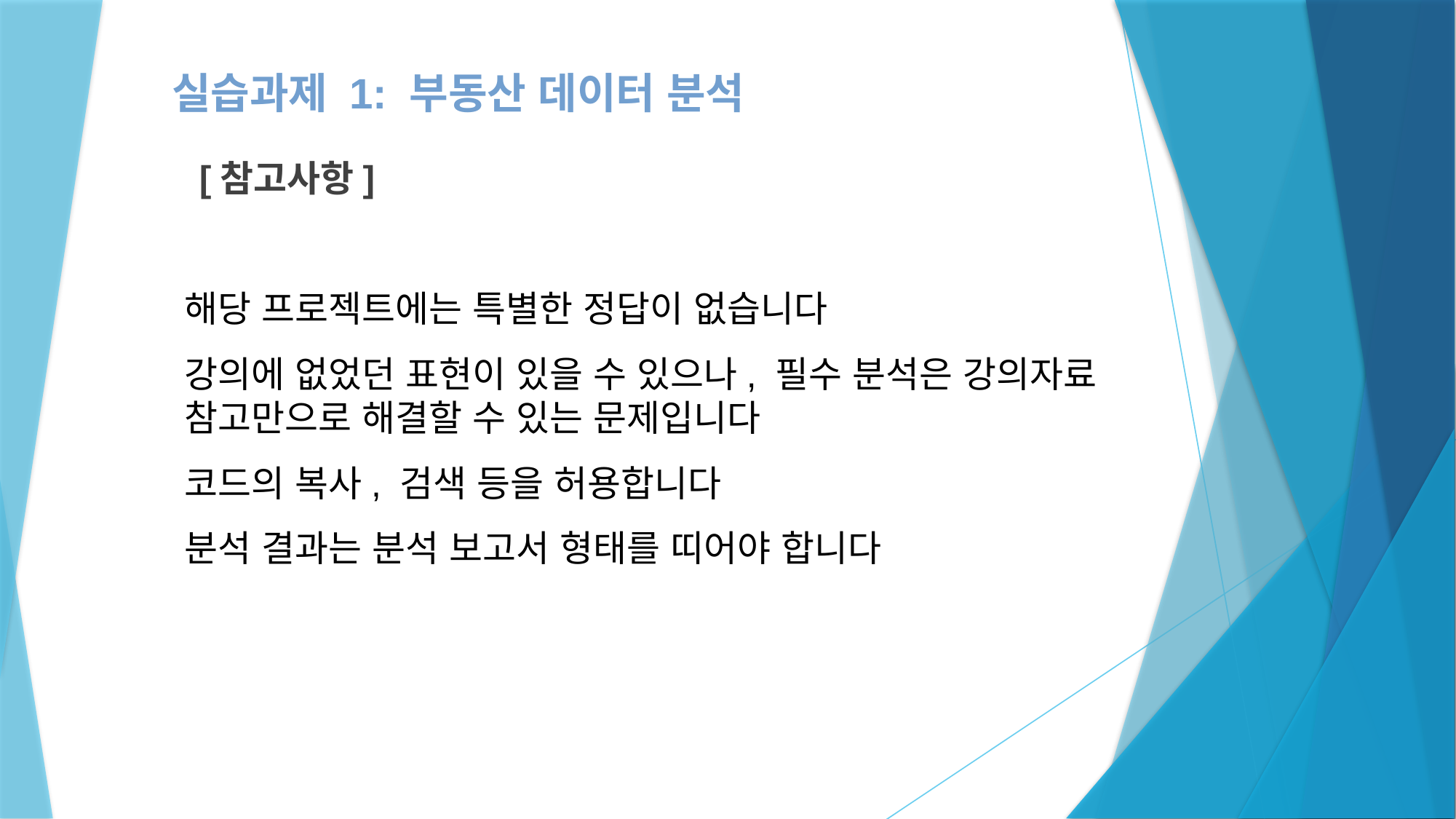

실습과제 1: 부동산 데이터 분석
# [참고사항]

해당 프로젝트에는 특별한 정답이 없습니다
강의에 없었던 표현이 있을 수 있으나, 필수 분석은 강의자료 참고만으로 해결할 수 있는 문제입니다
코드의 복사, 검색 등을 허용합니다
분석 결과는 분석 보고서 형태를 띠어야 합니다